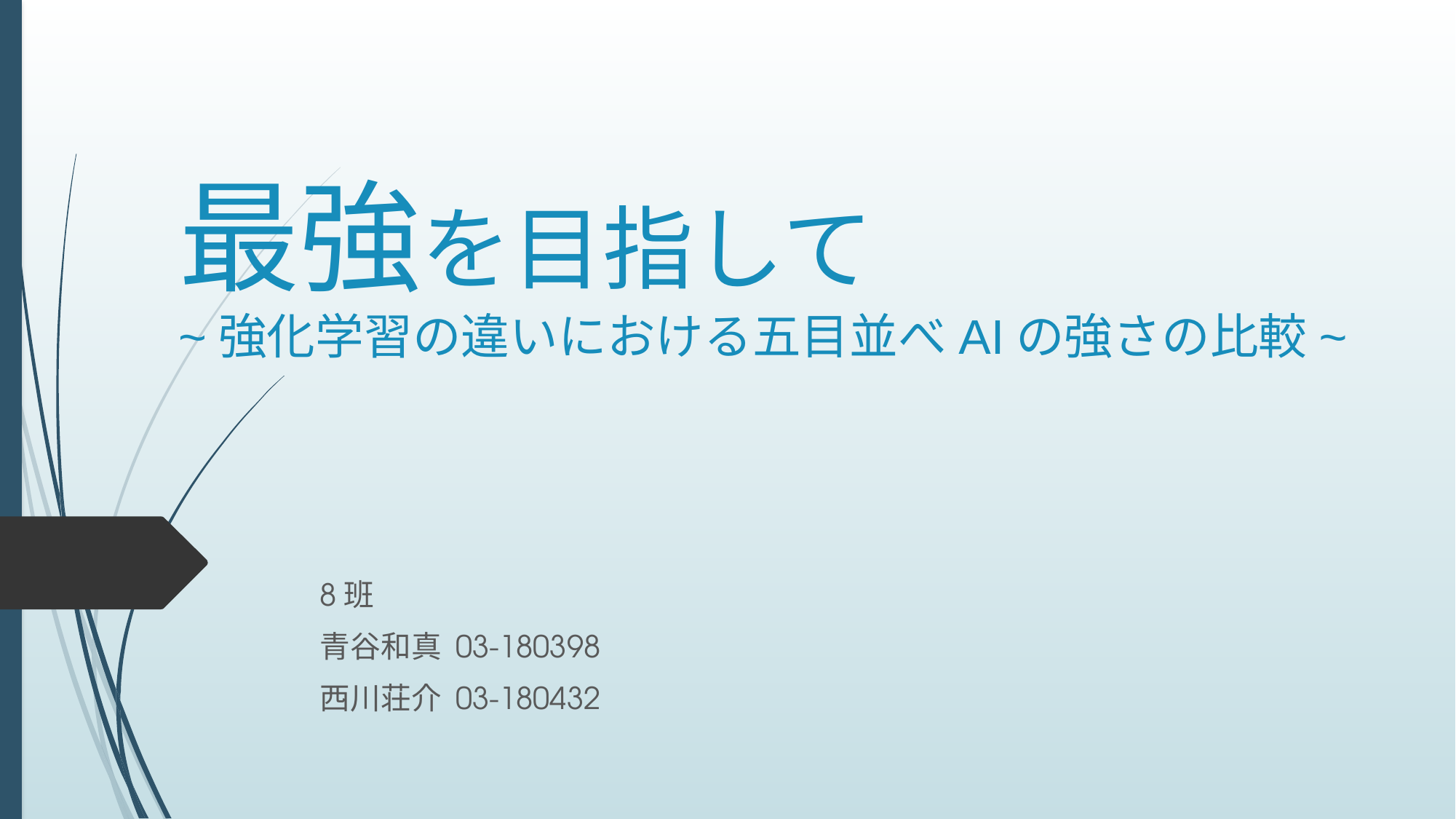

# 最強を目指して ~強化学習の違いにおける五目並べAIの強さの比較~
8班
青谷和真 03-180398
西川荘介 03-180432